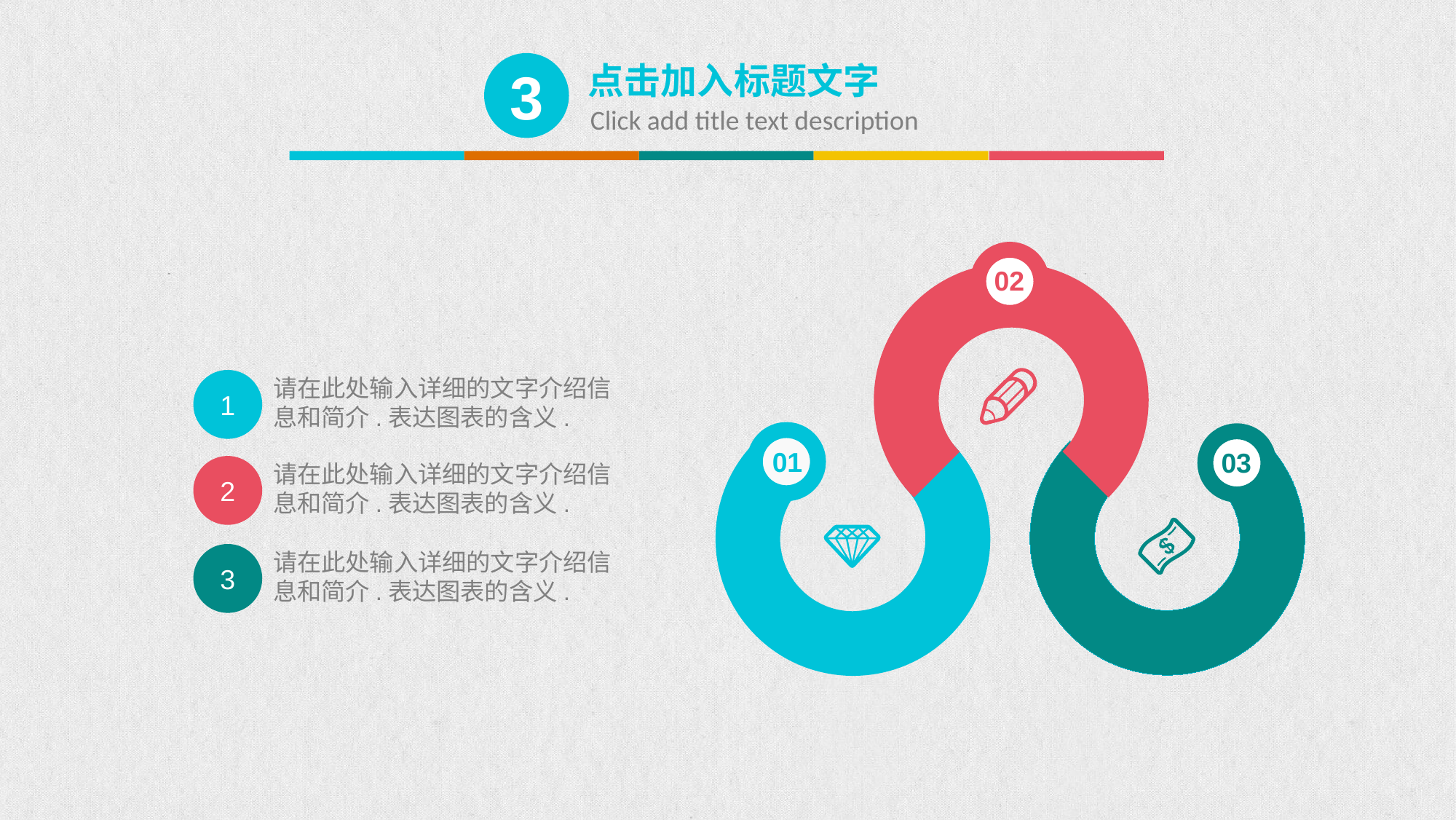

3
点击加入标题文字
Click add title text description

02

请在此处输入详细的文字介绍信息和简介.表达图表的含义.

1

01

03
请在此处输入详细的文字介绍信息和简介.表达图表的含义.

2

请在此处输入详细的文字介绍信息和简介.表达图表的含义.

3